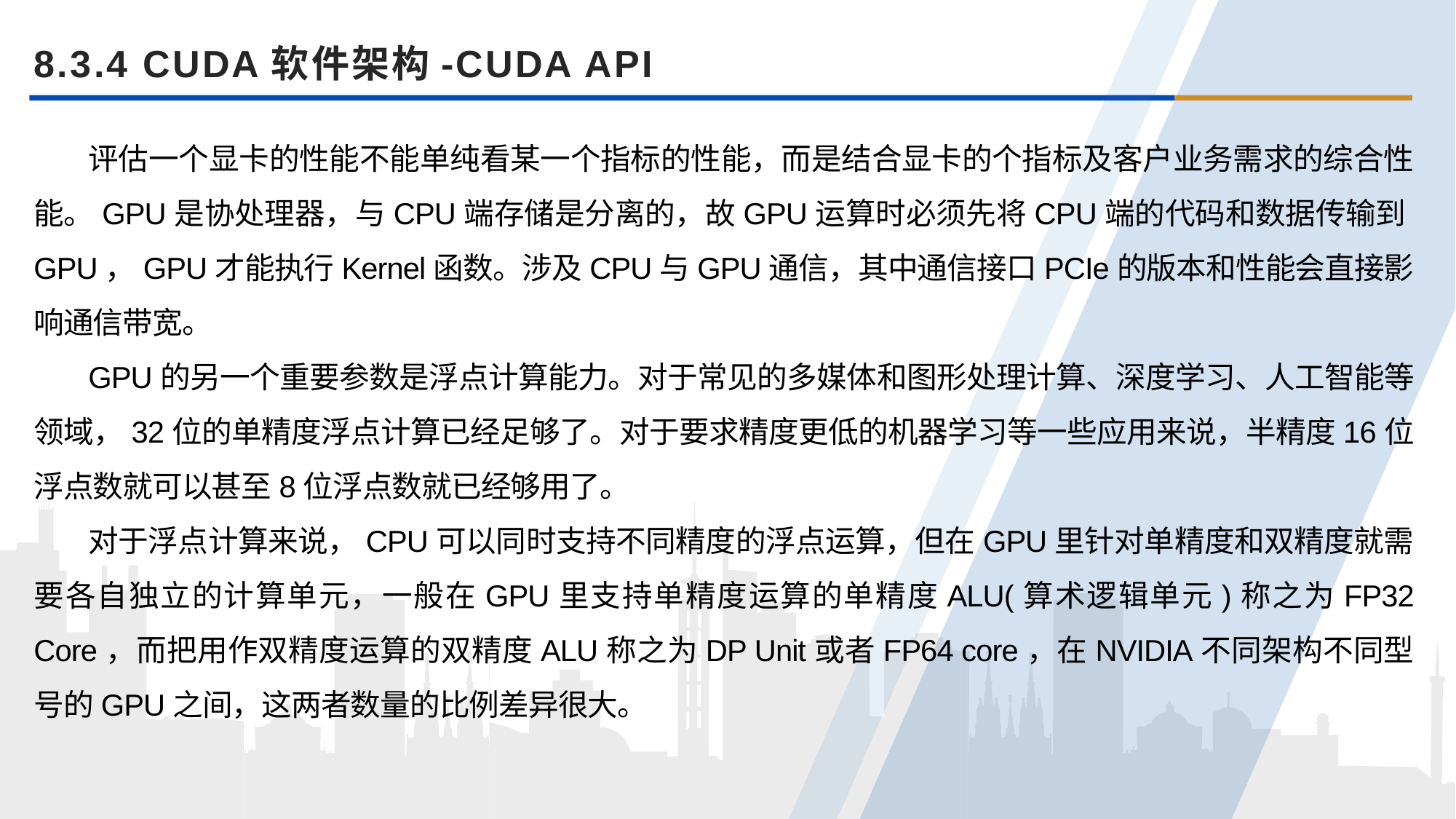

8.3.4 CUDA软件架构-CUDA API
评估一个显卡的性能不能单纯看某一个指标的性能，而是结合显卡的个指标及客户业务需求的综合性能。GPU是协处理器，与CPU端存储是分离的，故GPU运算时必须先将CPU端的代码和数据传输到GPU，GPU才能执行Kernel函数。涉及CPU与GPU通信，其中通信接口PCIe的版本和性能会直接影响通信带宽。
GPU的另一个重要参数是浮点计算能力。对于常见的多媒体和图形处理计算、深度学习、人工智能等领域，32位的单精度浮点计算已经足够了。对于要求精度更低的机器学习等一些应用来说，半精度16位浮点数就可以甚至8位浮点数就已经够用了。
对于浮点计算来说，CPU可以同时支持不同精度的浮点运算，但在GPU里针对单精度和双精度就需要各自独立的计算单元，一般在GPU里支持单精度运算的单精度ALU(算术逻辑单元)称之为FP32 Core，而把用作双精度运算的双精度ALU称之为DP Unit或者FP64 core，在NVIDIA不同架构不同型号的GPU之间，这两者数量的比例差异很大。